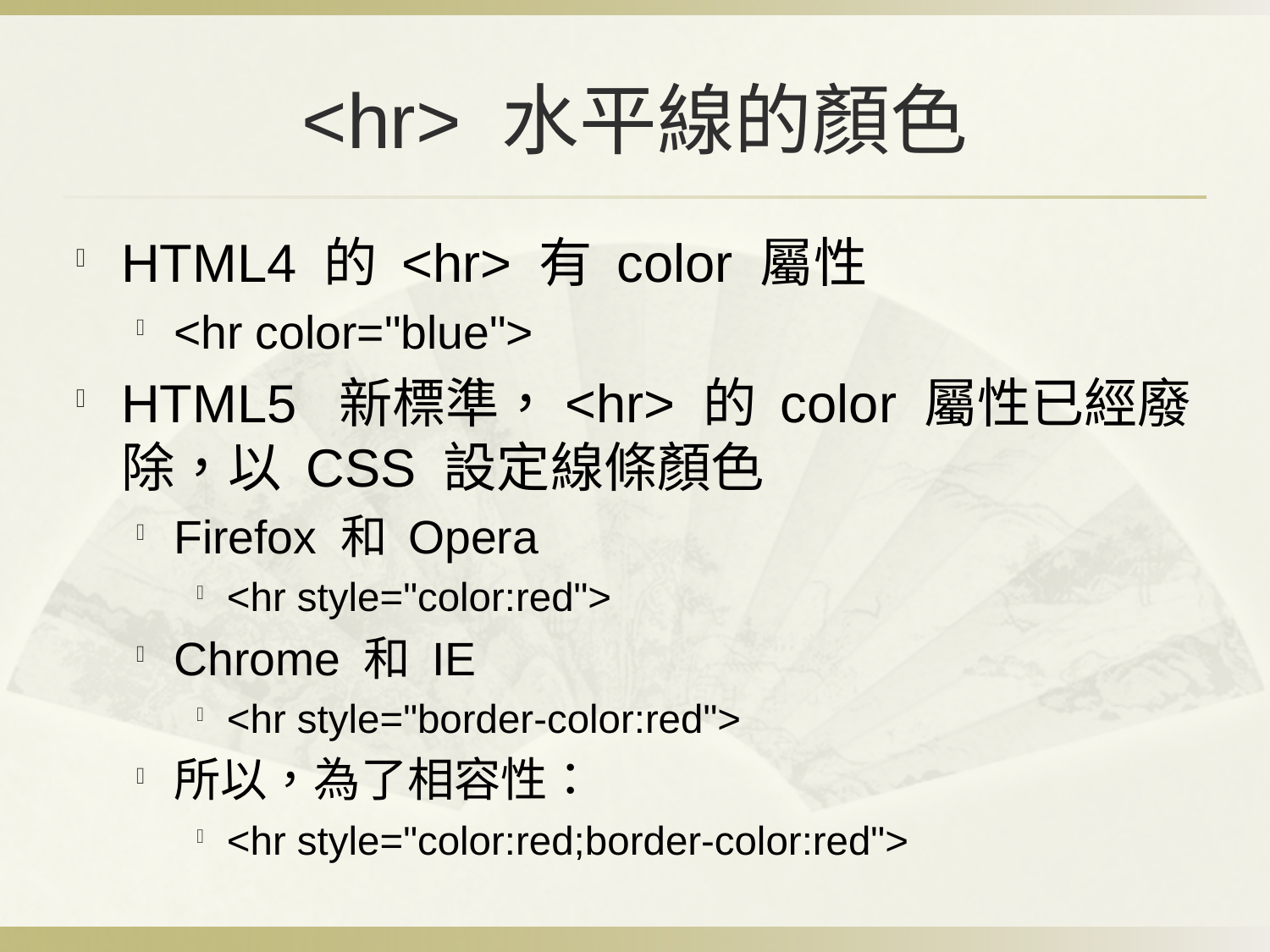

# <hr> 水平線的顏色
HTML4 的 <hr> 有 color 屬性
<hr color="blue">
HTML5  新標準，<hr> 的 color 屬性已經廢除，以 CSS 設定線條顏色
Firefox 和 Opera
<hr style="color:red">
Chrome 和 IE
<hr style="border-color:red">
所以，為了相容性：
<hr style="color:red;border-color:red">